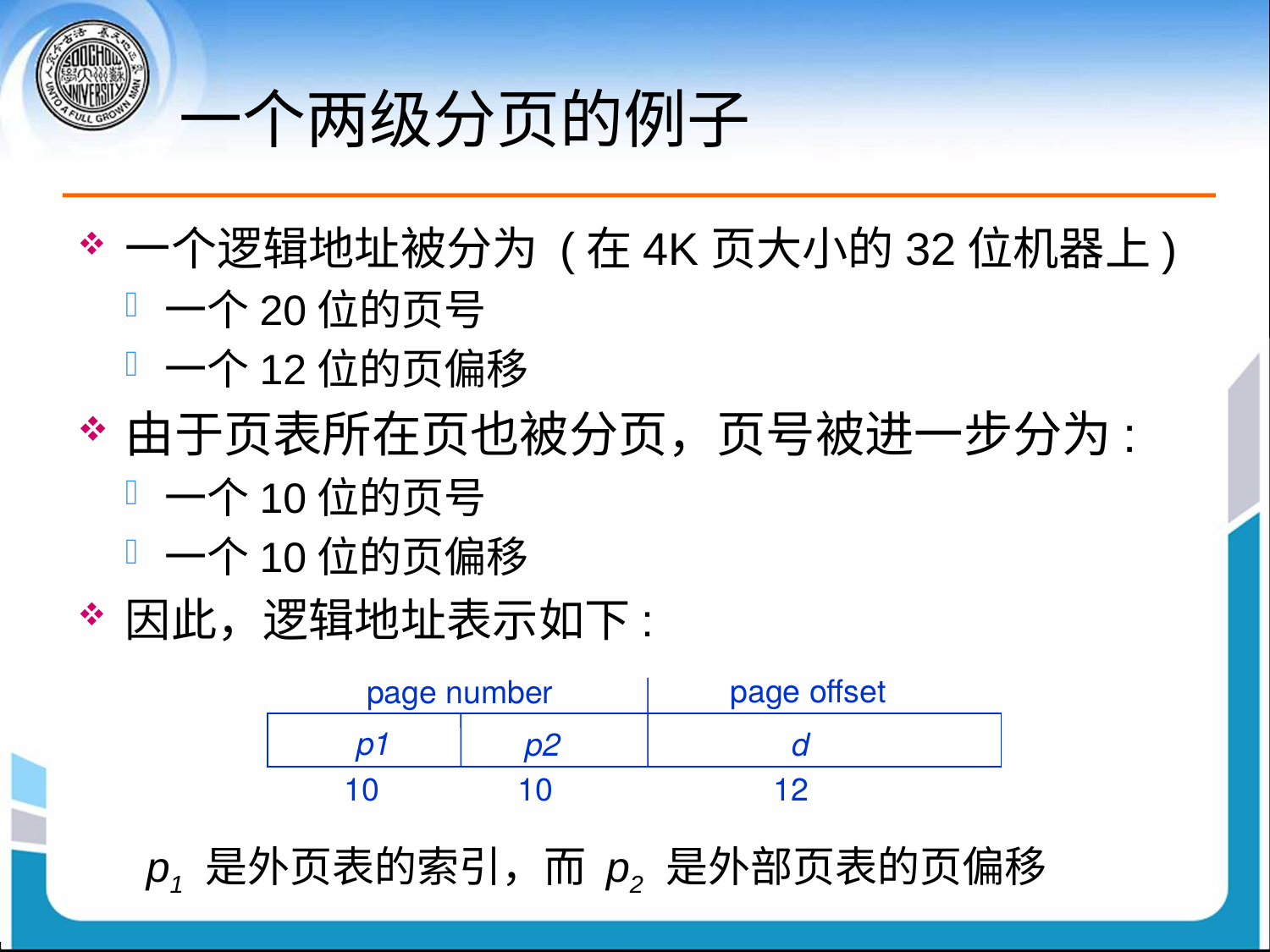

# 一个两级分页的例子
一个逻辑地址被分为 (在4K页大小的32位机器上)
一个20位的页号
一个12位的页偏移
由于页表所在页也被分页，页号被进一步分为:
一个10位的页号
一个10位的页偏移
因此，逻辑地址表示如下:
     p1 是外页表的索引，而 p2 是外部页表的页偏移
page offset
page number

p1
p2
d
10
10
12